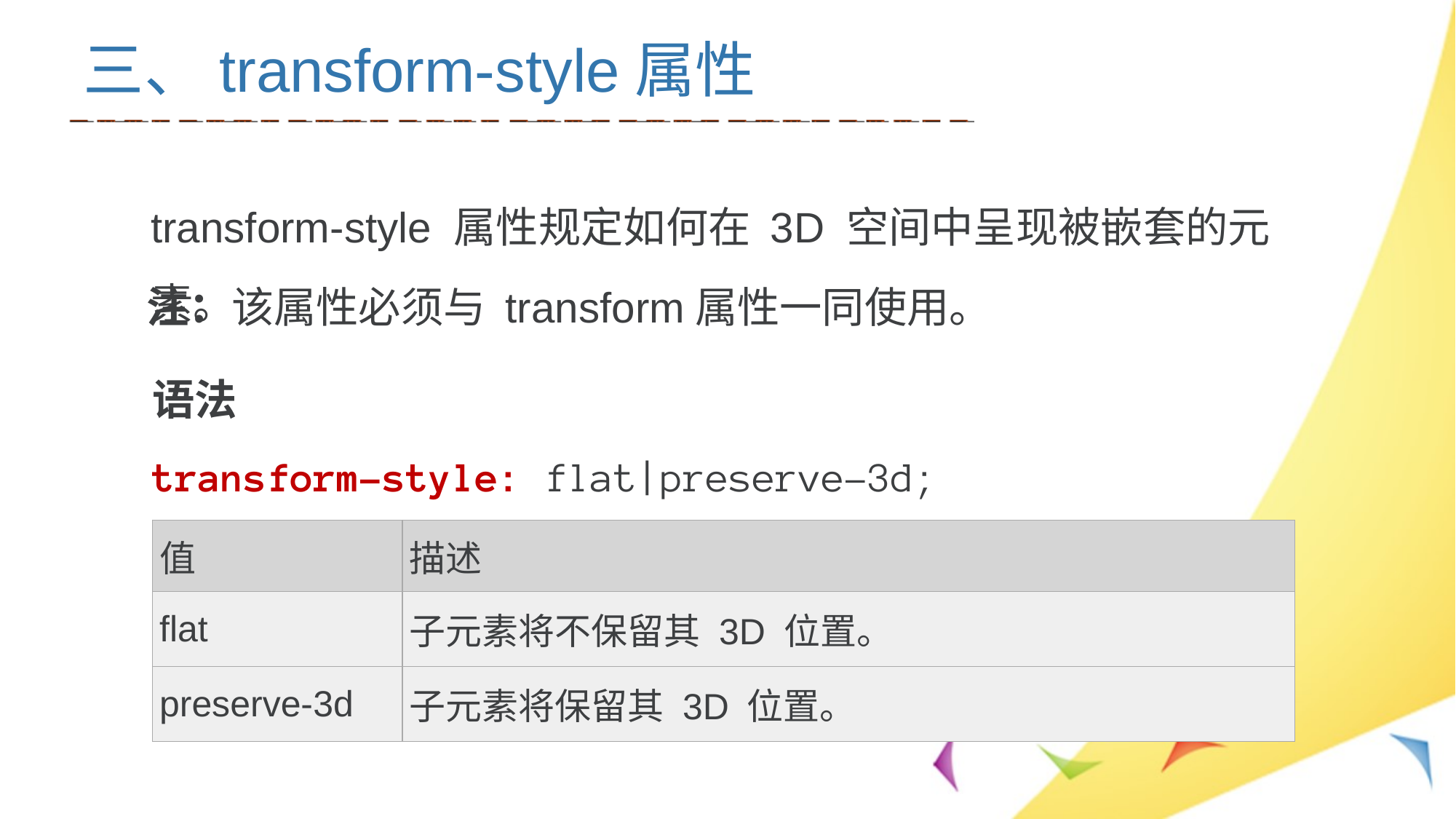

# 三、transform-style属性
transform-style 属性规定如何在 3D 空间中呈现被嵌套的元素。
注：该属性必须与 transform属性一同使用。
语法
transform-style: flat|preserve-3d;
| 值 | 描述 |
| --- | --- |
| flat | 子元素将不保留其 3D 位置。 |
| preserve-3d | 子元素将保留其 3D 位置。 |